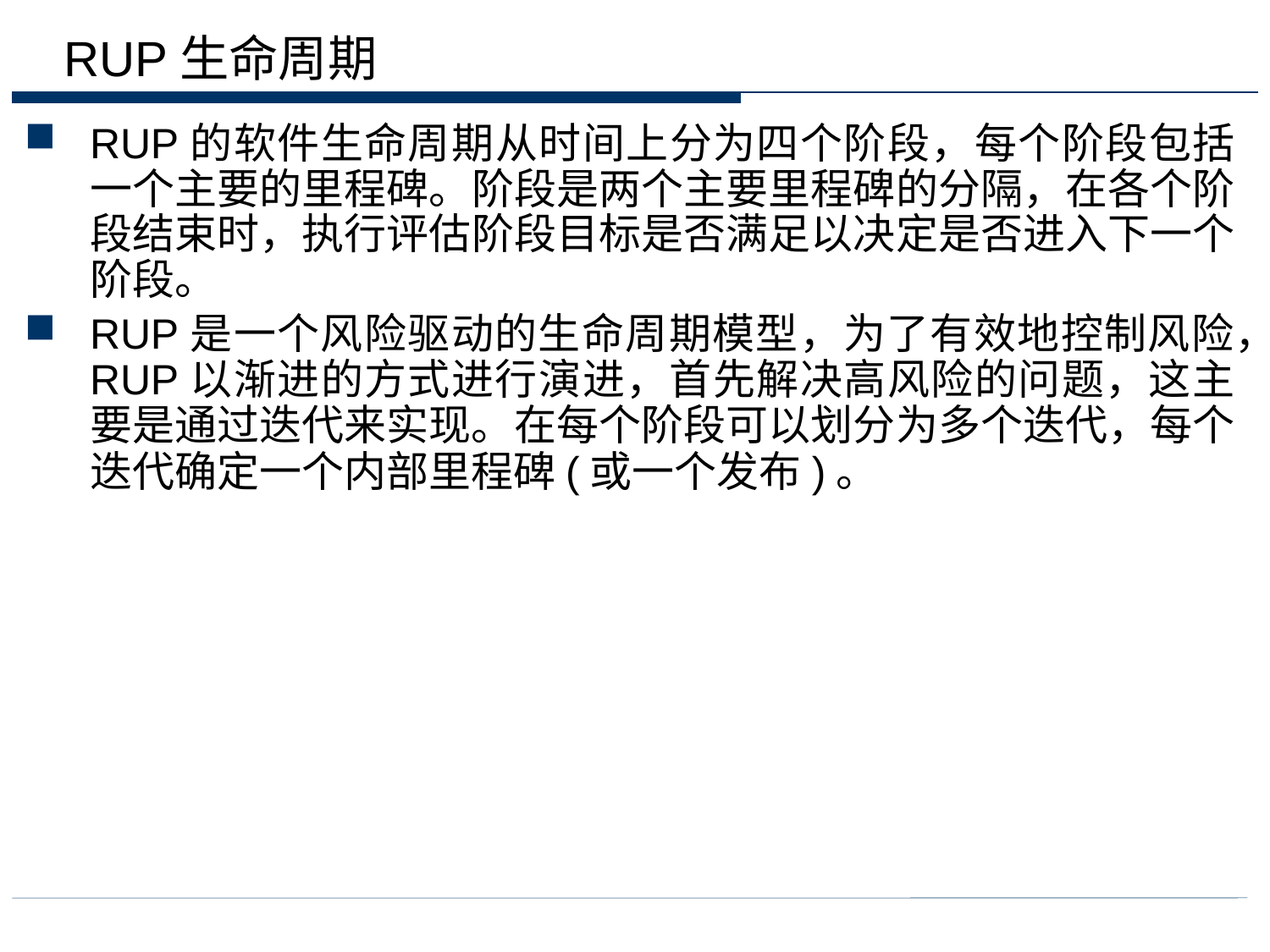

# RUP生命周期
RUP的软件生命周期从时间上分为四个阶段，每个阶段包括一个主要的里程碑。阶段是两个主要里程碑的分隔，在各个阶段结束时，执行评估阶段目标是否满足以决定是否进入下一个阶段。
RUP是一个风险驱动的生命周期模型，为了有效地控制风险，RUP以渐进的方式进行演进，首先解决高风险的问题，这主要是通过迭代来实现。在每个阶段可以划分为多个迭代，每个迭代确定一个内部里程碑(或一个发布)。

27